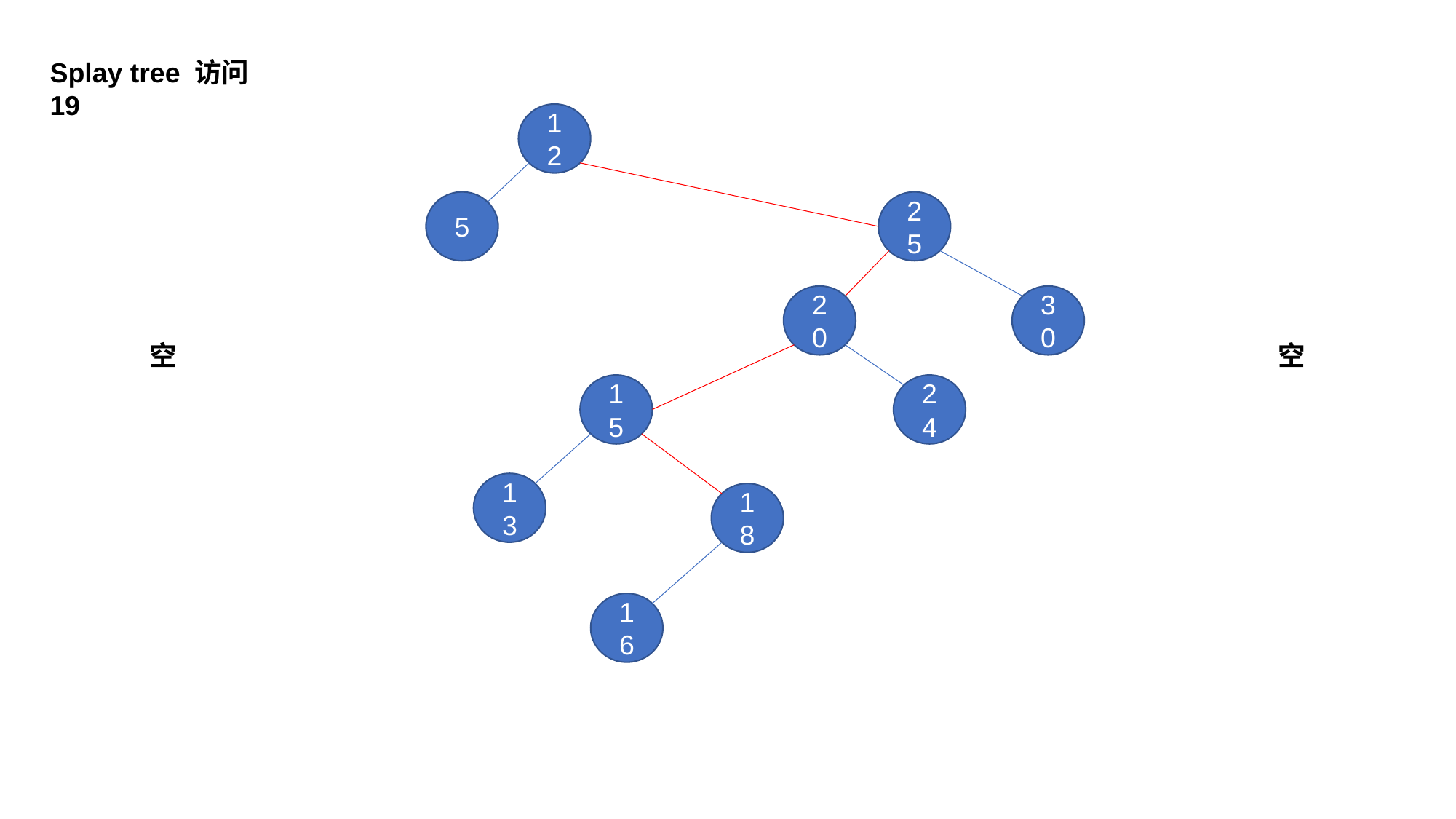

Splay tree 访问 19
12
25
5
20
30
空
空
15
24
13
18
16